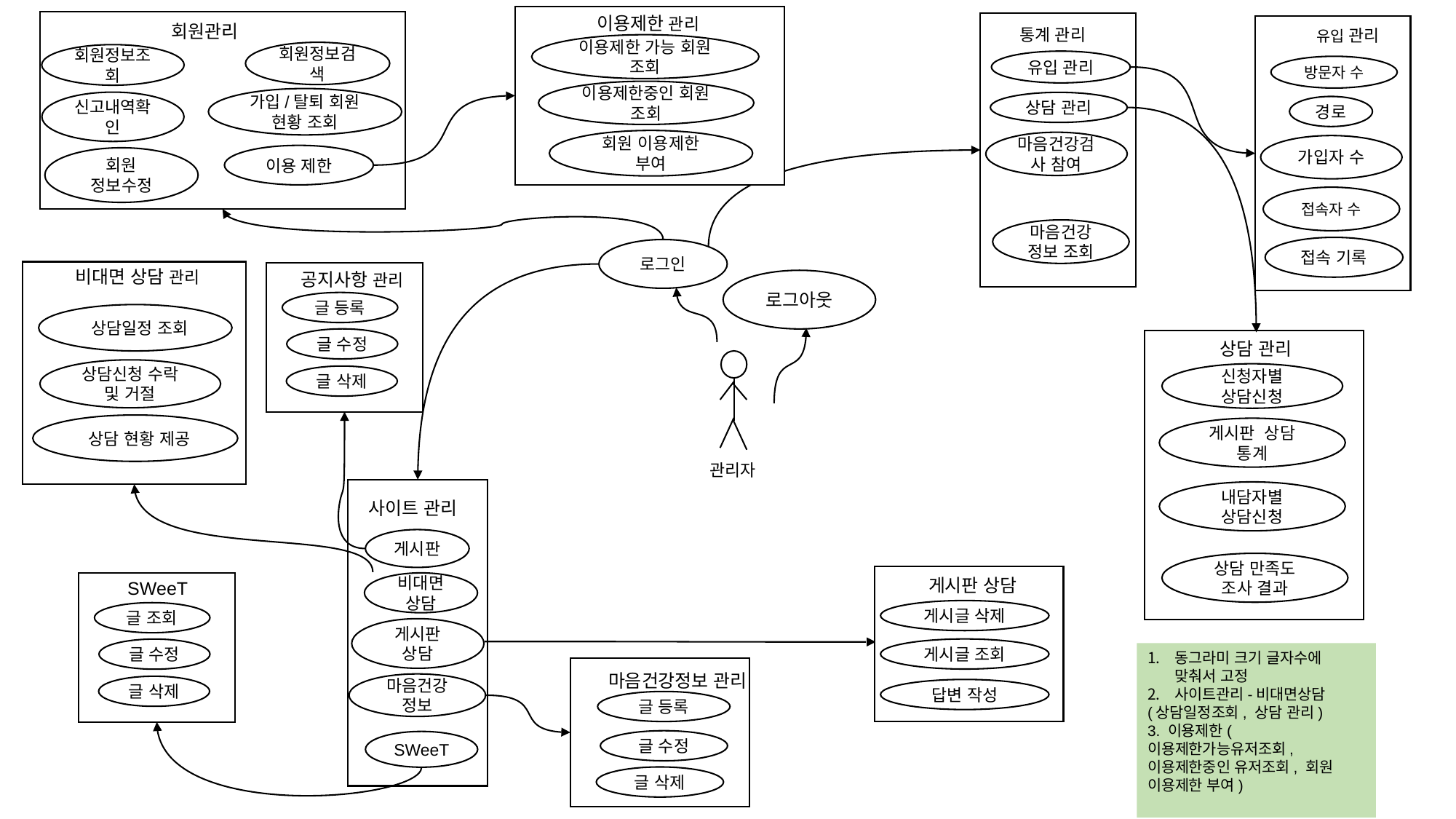

이용제한 관리
이용제한 가능 회원 조회
이용제한중인 회원 조회
회원 이용제한 부여

회원관리
회원정보검색
회원정보조회
신고내역확인
이용 제한
회원 정보수정

통계 관리
유입 관리
상담 관리
마음건강검사 참여
마음건강정보 조회

유입 관리
방문자 수
경로
가입자 수
접속자 수
접속 기록
가입/탈퇴 회원 현황 조회
로그인
비대면 상담 관리

 상담일정 조회
상담신청 수락 및 거절

공지사항 관리
글 등록
글 수정
글 삭제
로그아웃

상담 관리
신청자별 상담신청
게시판  상담 통계
내담자별 상담신청
상담 만족도 조사 결과

관리자
 상담 현황 제공

사이트 관리
게시판
비대면 상담
게시판 상담
마음건강정보
SWeeT

게시판 상담
게시글 삭제
게시글 조회
답변 작성
SWeeT

글 조회
글 수정
글 삭제
동그라미 크기 글자수에 맞춰서 고정
사이트관리-비대면상담
(상담일정조회, 상담 관리)
3. 이용제한(이용제한가능유저조회, 이용제한중인 유저조회, 회원 이용제한 부여)

마음건강정보 관리
글 등록
글 수정
글 삭제